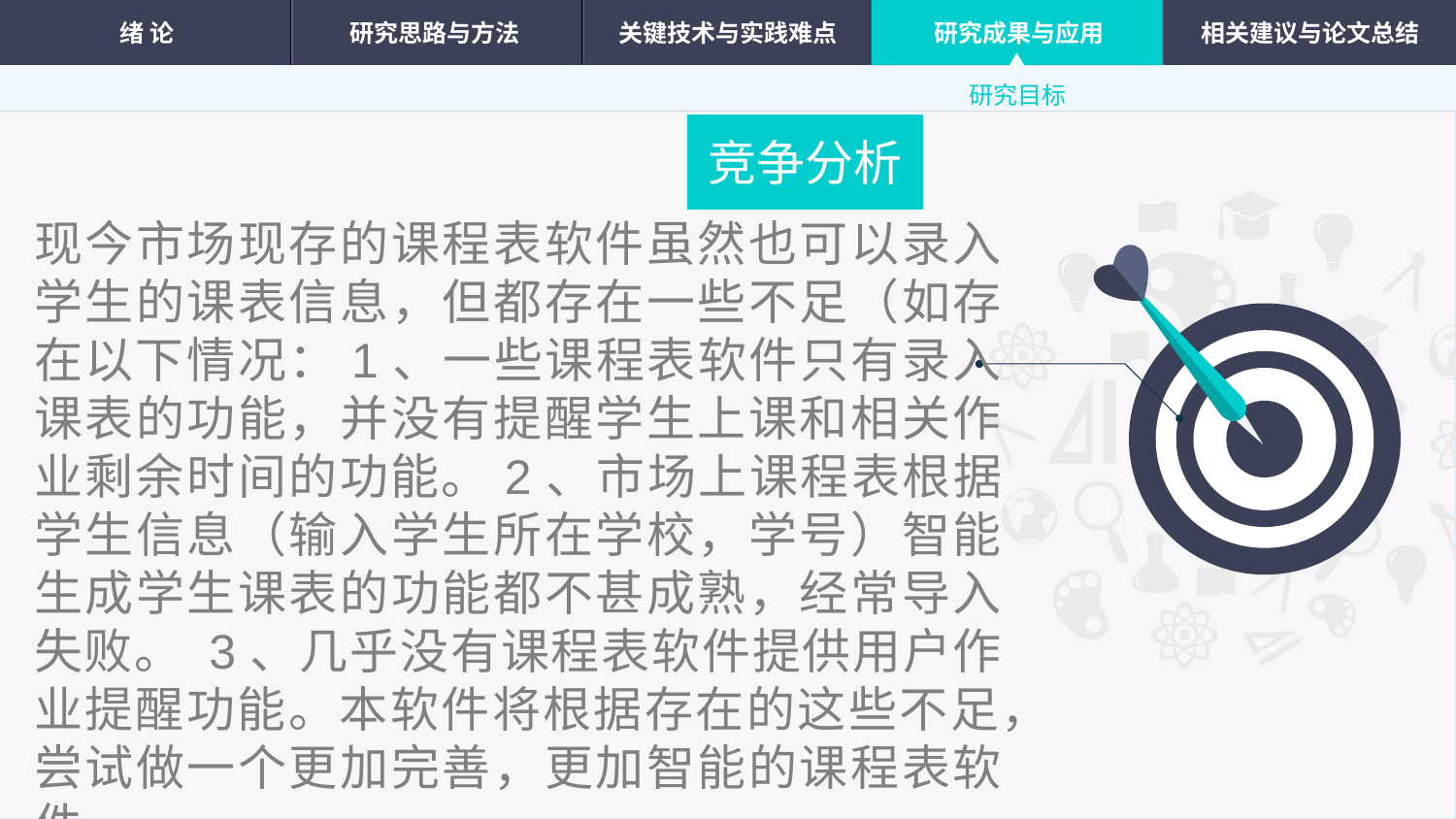

绪 论
研究思路与方法
关键技术与实践难点
研究成果与应用
相关建议与论文总结
研究目标
竞争分析

现今市场现存的课程表软件虽然也可以录入学生的课表信息，但都存在一些不足（如存在以下情况：1、一些课程表软件只有录入课表的功能，并没有提醒学生上课和相关作业剩余时间的功能。2、市场上课程表根据学生信息（输入学生所在学校，学号）智能生成学生课表的功能都不甚成熟，经常导入失败。 3、几乎没有课程表软件提供用户作业提醒功能。本软件将根据存在的这些不足，尝试做一个更加完善，更加智能的课程表软件。